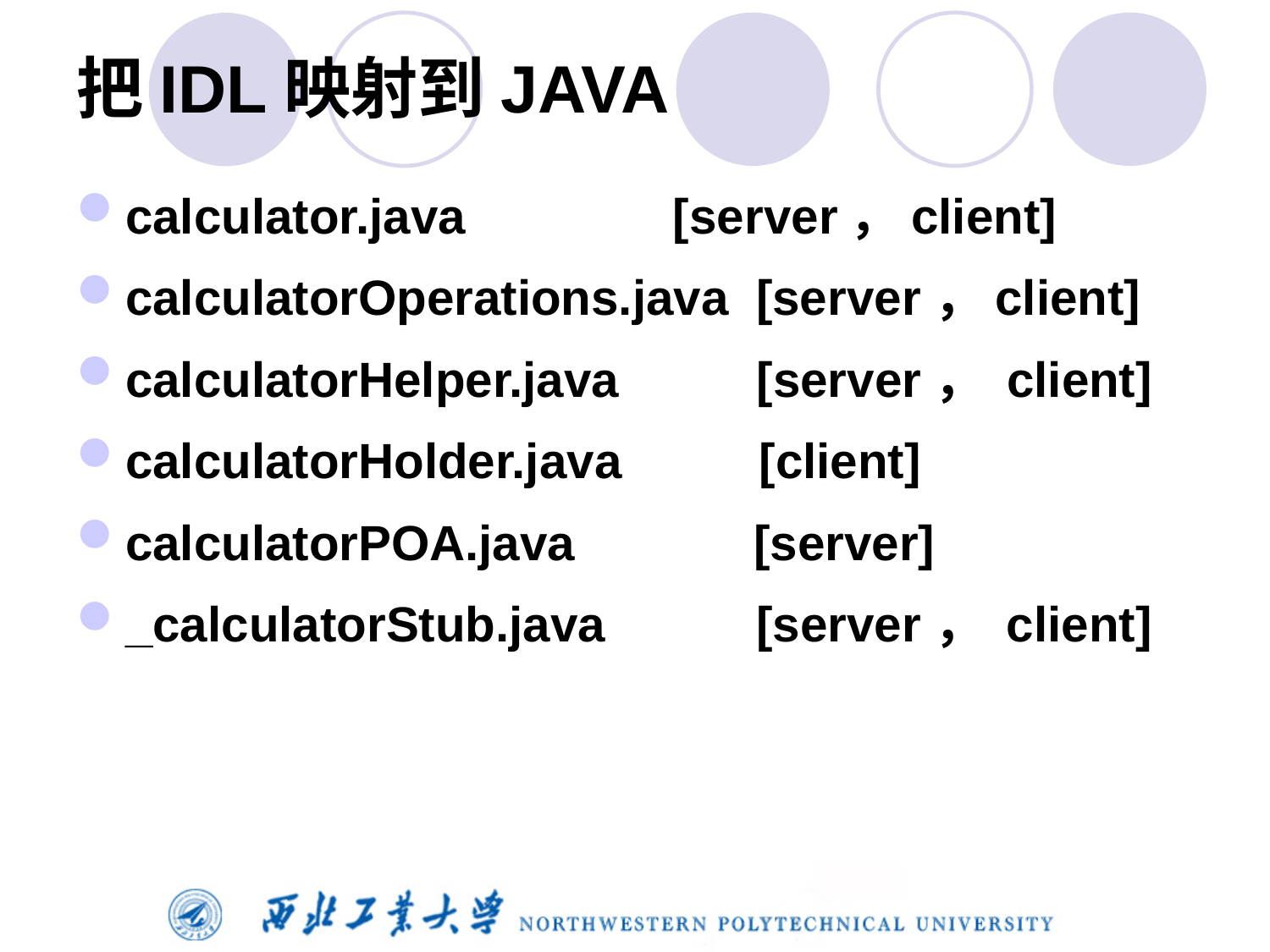

# 把IDL映射到JAVA
calculator.java		   [server，client]
calculatorOperations.java  [server，client]
calculatorHelper.java          [server， client]
calculatorHolder.java          [client]
calculatorPOA.java             [server]
_calculatorStub.java           [server， client]